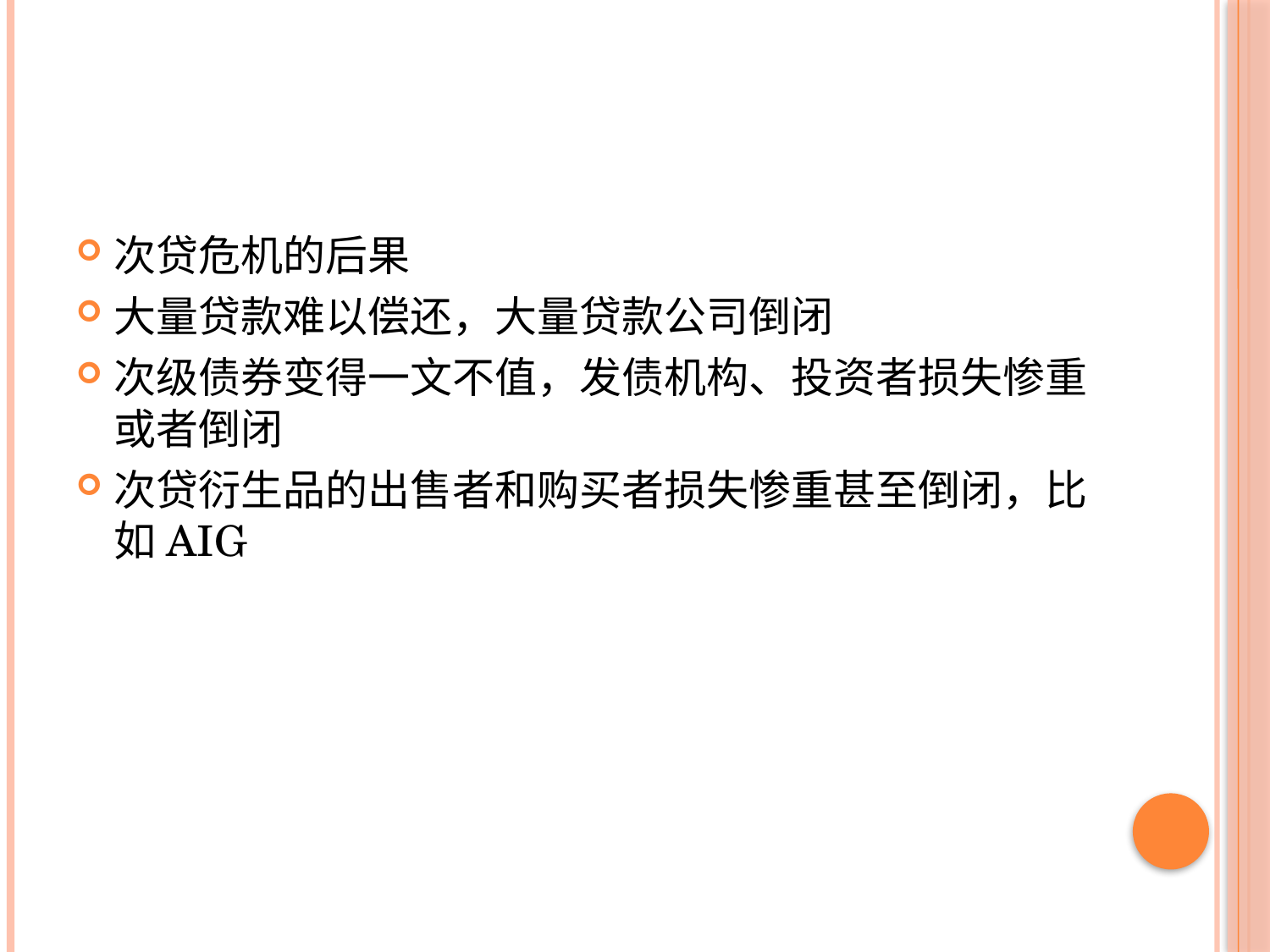

#
次贷危机的后果
大量贷款难以偿还，大量贷款公司倒闭
次级债券变得一文不值，发债机构、投资者损失惨重或者倒闭
次贷衍生品的出售者和购买者损失惨重甚至倒闭，比如AIG